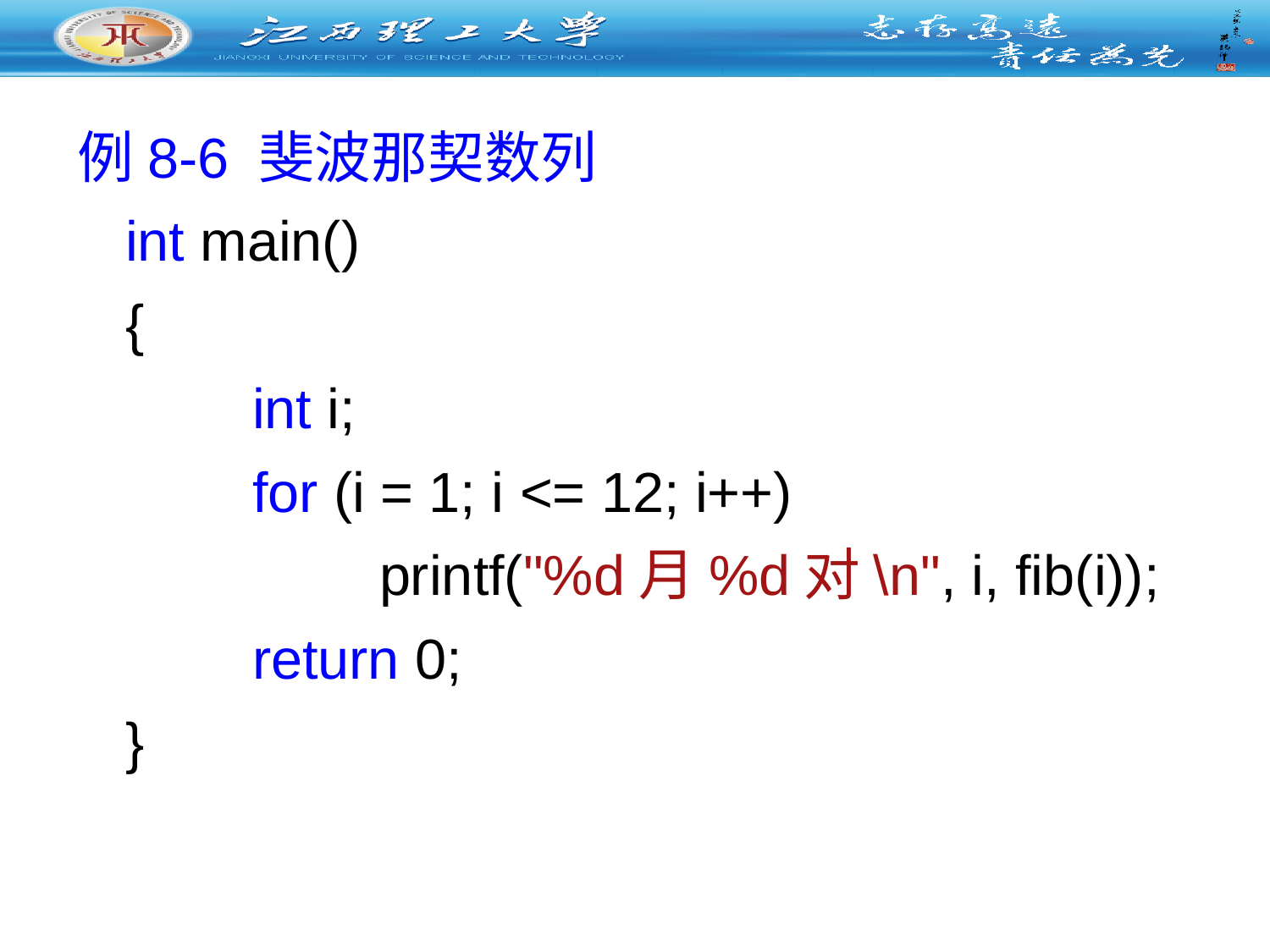

例8-6 斐波那契数列
int main()
{
 	int i;
 	for (i = 1; i <= 12; i++)
 		printf("%d月%d对\n", i, fib(i));
 	return 0;
}